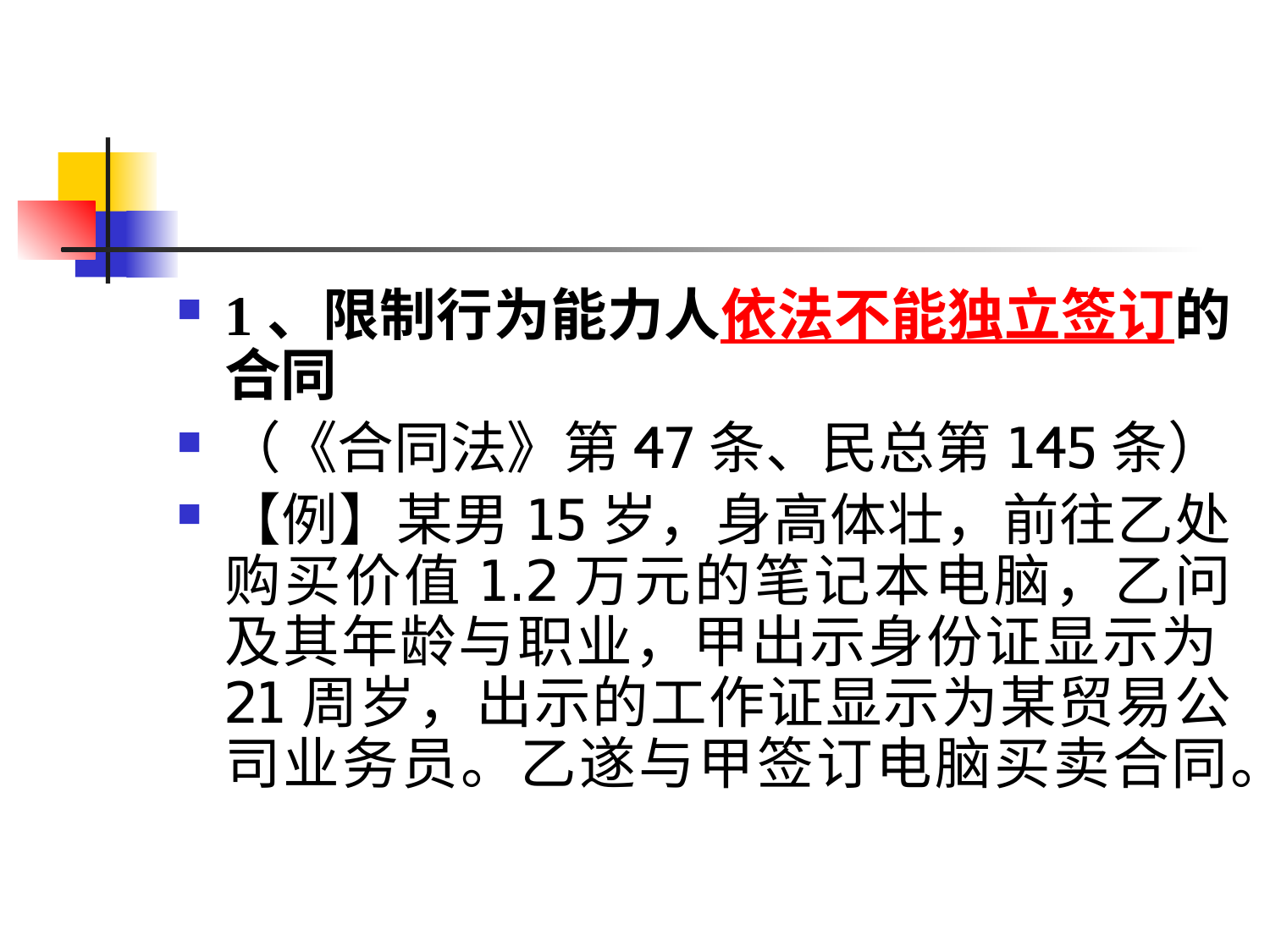

#
1、限制行为能力人依法不能独立签订的合同
（《合同法》第47条、民总第145条）
【例】某男15岁，身高体壮，前往乙处购买价值1.2万元的笔记本电脑，乙问及其年龄与职业，甲出示身份证显示为21周岁，出示的工作证显示为某贸易公司业务员。乙遂与甲签订电脑买卖合同。